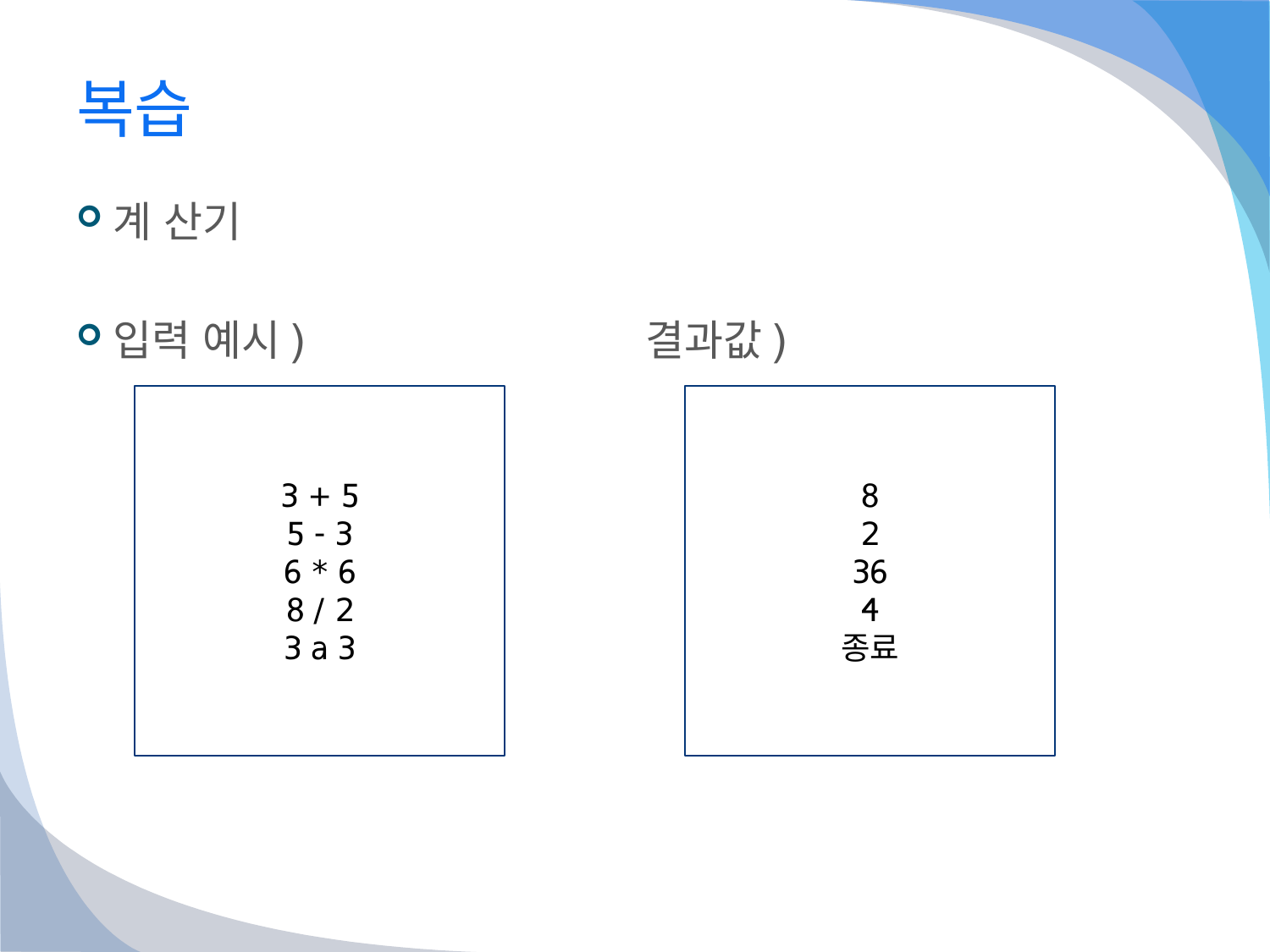

# 복습
계 산기

입력 예시)                         결과값)

3 + 5
5 - 3
6 * 6
8 / 2
3 a 3
8
2
36
4
종료